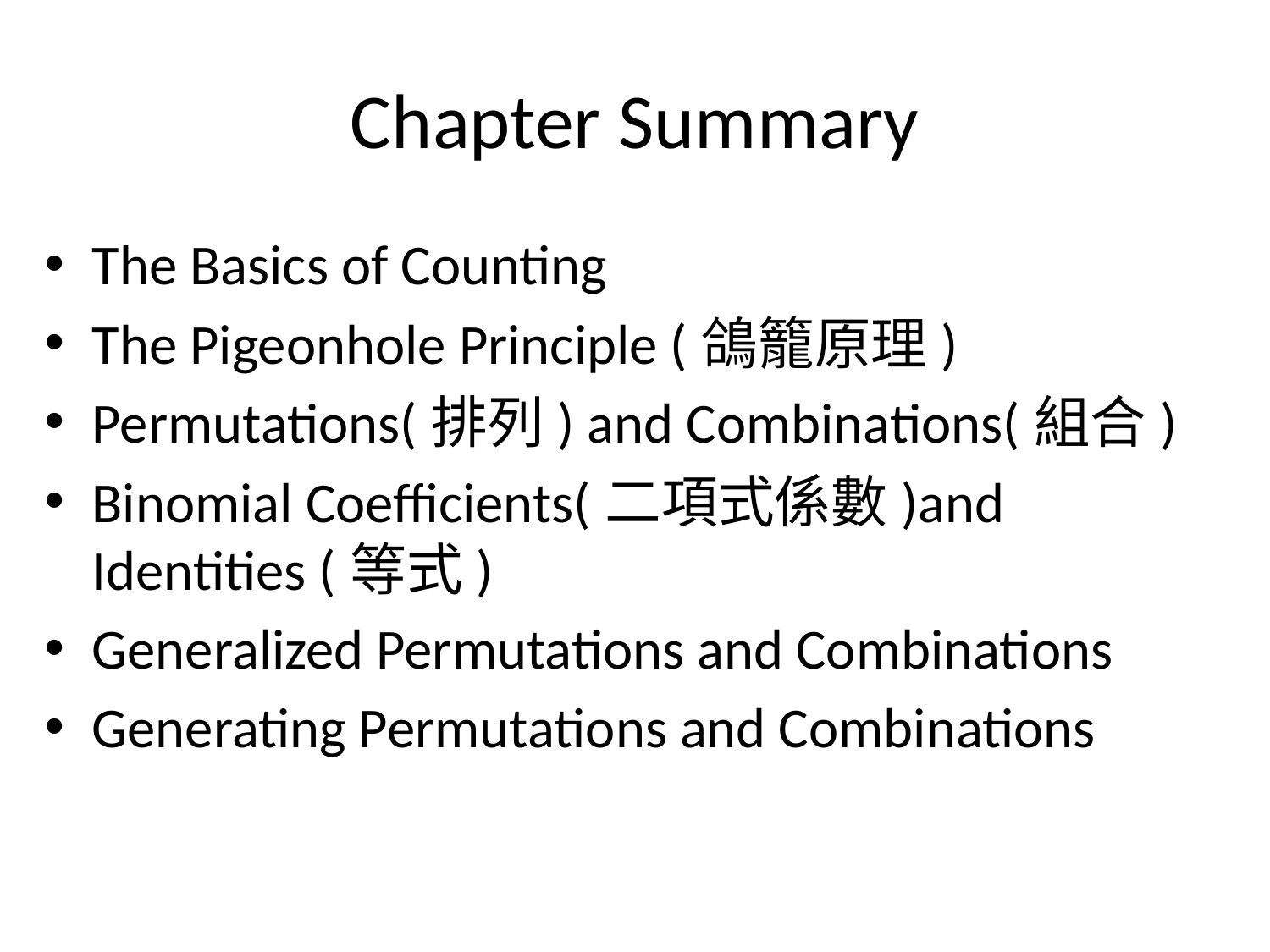

# Chapter Summary
The Basics of Counting
The Pigeonhole Principle (鴿籠原理)
Permutations(排列) and Combinations(組合)
Binomial Coefficients(二項式係數)and Identities (等式)
Generalized Permutations and Combinations
Generating Permutations and Combinations